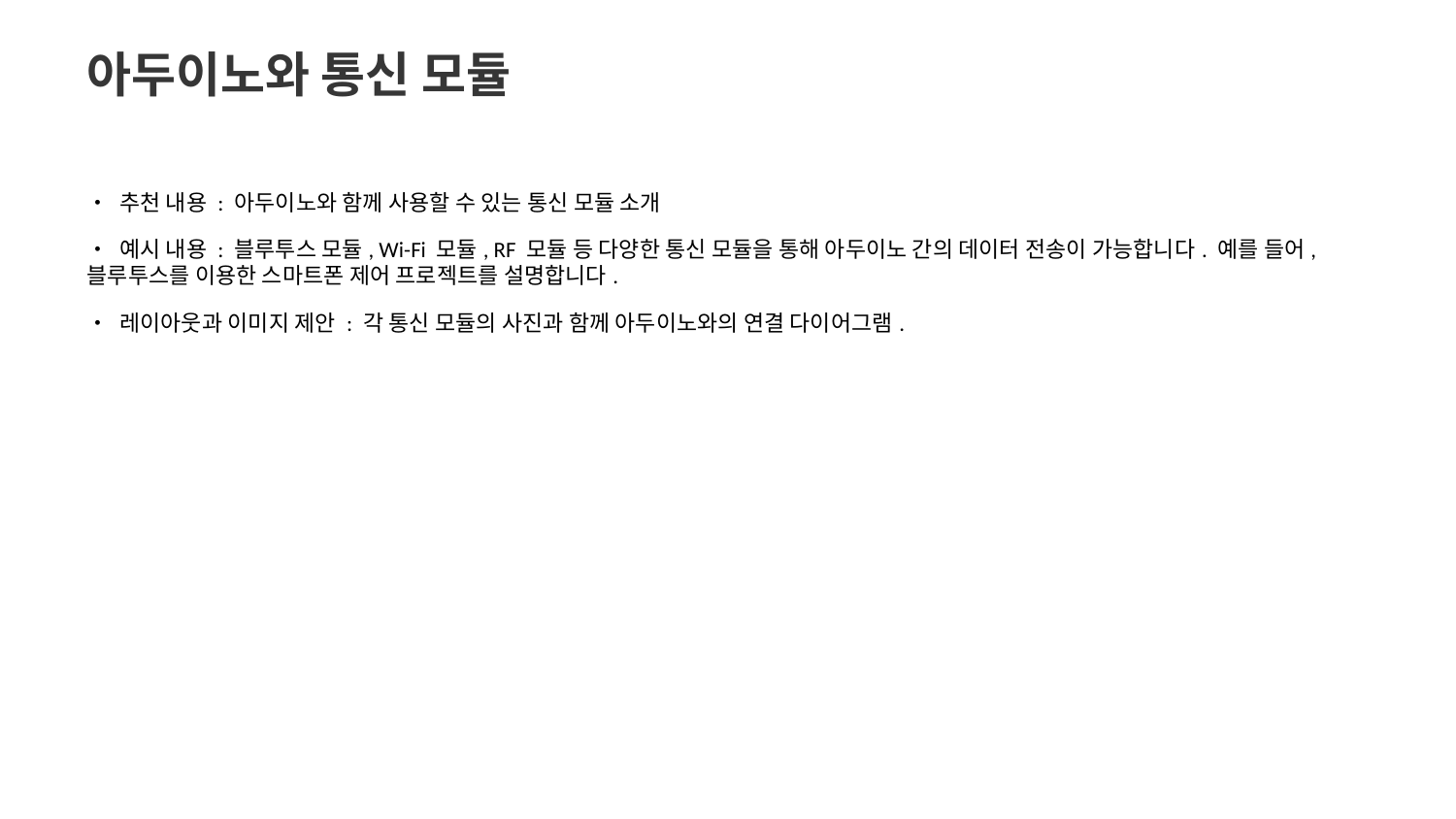

아두이노와 통신 모듈
• 추천 내용 : 아두이노와 함께 사용할 수 있는 통신 모듈 소개
• 예시 내용 : 블루투스 모듈, Wi-Fi 모듈, RF 모듈 등 다양한 통신 모듈을 통해 아두이노 간의 데이터 전송이 가능합니다. 예를 들어, 블루투스를 이용한 스마트폰 제어 프로젝트를 설명합니다.
• 레이아웃과 이미지 제안 : 각 통신 모듈의 사진과 함께 아두이노와의 연결 다이어그램.